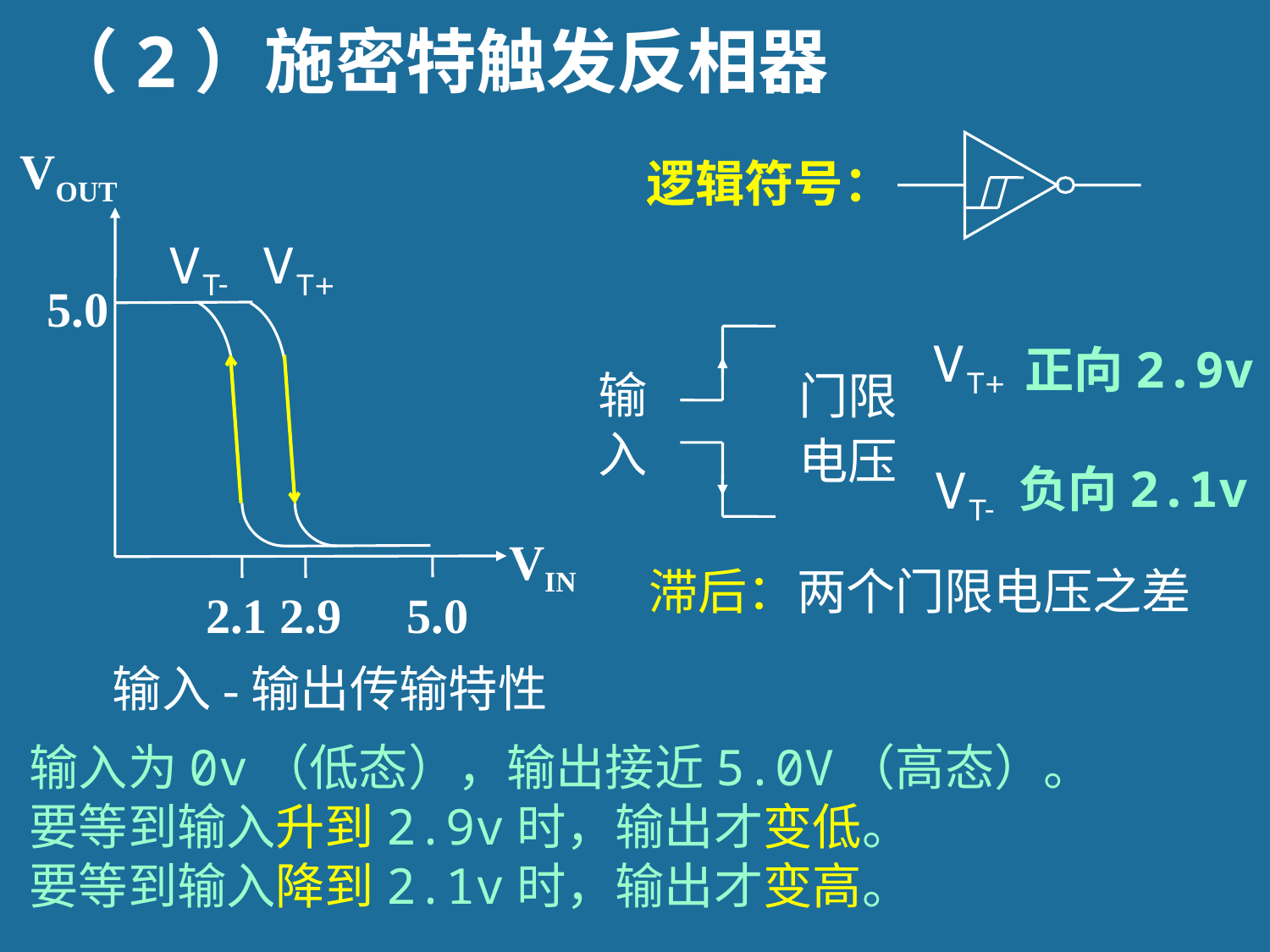

# （2）施密特触发反相器

逻辑符号：
VOUT

VT-
VT+
5.0

VIN

2.1
2.9
5.0
输入-输出传输特性

VT+
门限
电压
输
入

VT-
正向2.9v
负向2.1v
滞后：两个门限电压之差

输入为0v（低态），输出接近5.0V（高态）。
要等到输入升到2.9v时，输出才变低。
要等到输入降到2.1v时，输出才变高。
20